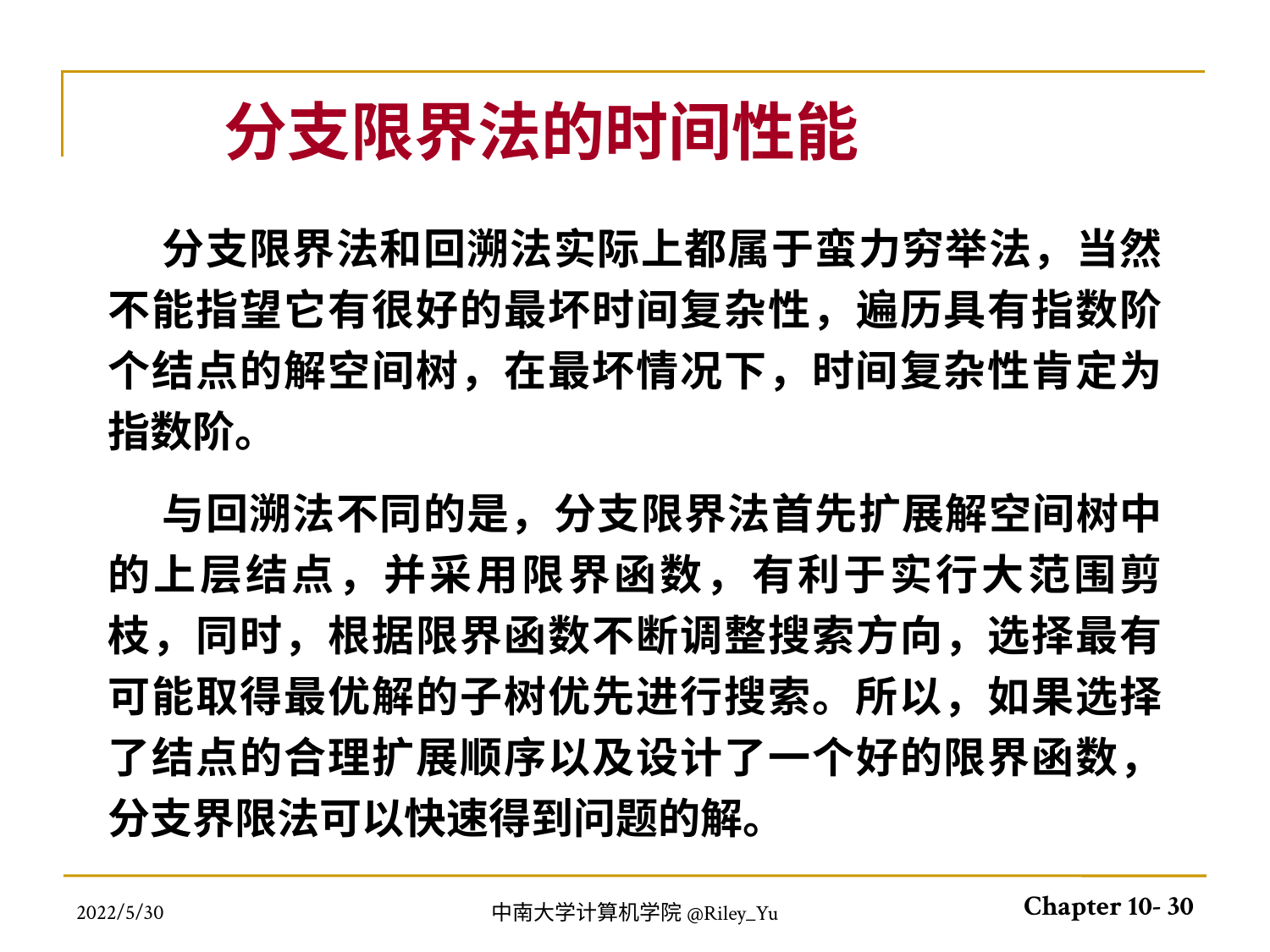

分支限界法的时间性能
    分支限界法和回溯法实际上都属于蛮力穷举法，当然不能指望它有很好的最坏时间复杂性，遍历具有指数阶个结点的解空间树，在最坏情况下，时间复杂性肯定为指数阶。
    与回溯法不同的是，分支限界法首先扩展解空间树中的上层结点，并采用限界函数，有利于实行大范围剪枝，同时，根据限界函数不断调整搜索方向，选择最有可能取得最优解的子树优先进行搜索。所以，如果选择了结点的合理扩展顺序以及设计了一个好的限界函数，分支界限法可以快速得到问题的解。
2022/5/30
Chapter 10- 30
中南大学计算机学院@Riley_Yu